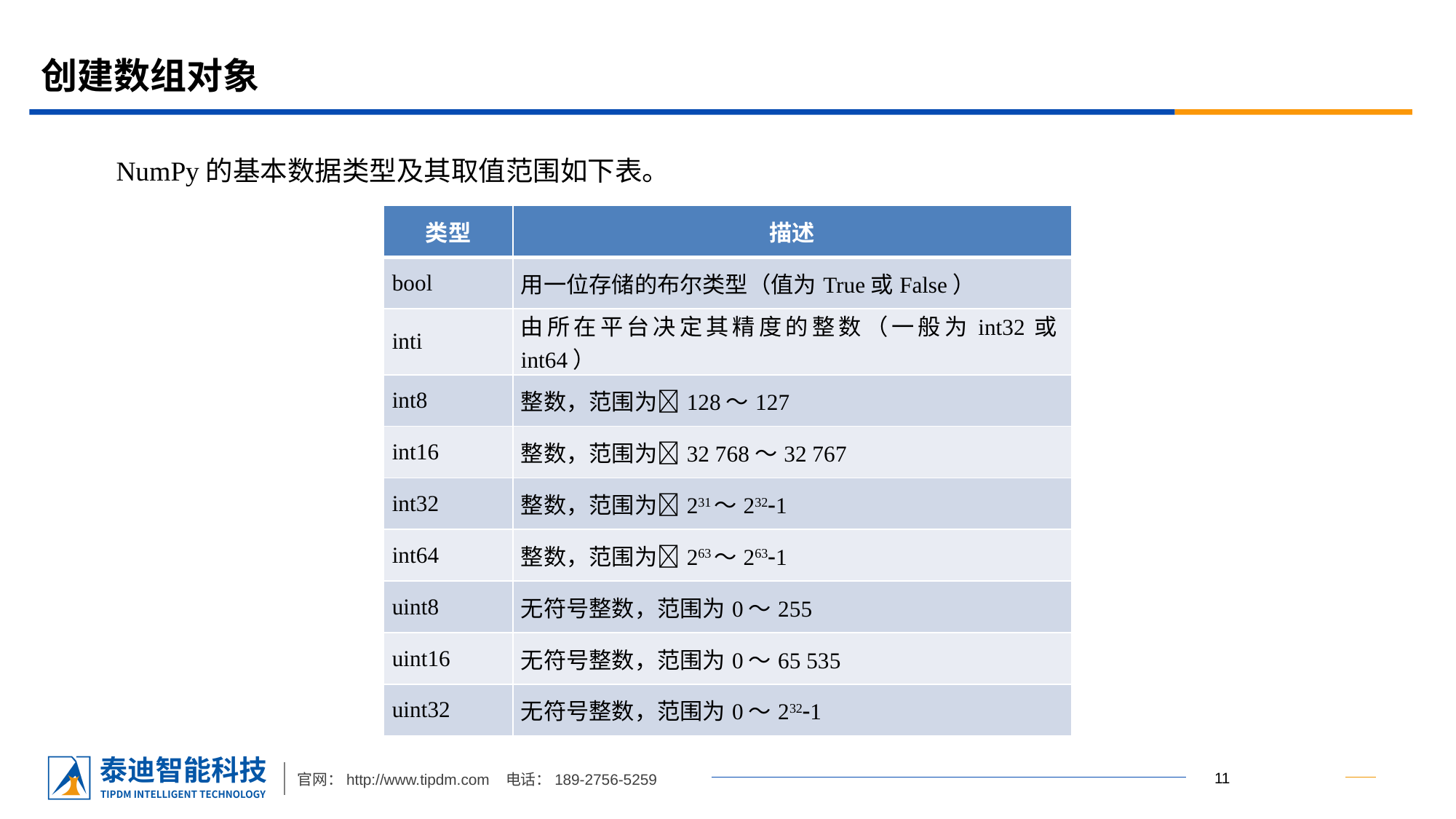

# 创建数组对象
NumPy的基本数据类型及其取值范围如下表。
| 类型 | 描述 |
| --- | --- |
| bool | 用一位存储的布尔类型（值为True或False） |
| inti | 由所在平台决定其精度的整数（一般为int32或int64） |
| int8 | 整数，范围为−128～127 |
| int16 | 整数，范围为−32 768～32 767 |
| int32 | 整数，范围为−231～232−1 |
| int64 | 整数，范围为−263～263−1 |
| uint8 | 无符号整数，范围为0～255 |
| uint16 | 无符号整数，范围为0～65 535 |
| uint32 | 无符号整数，范围为0～232−1 |